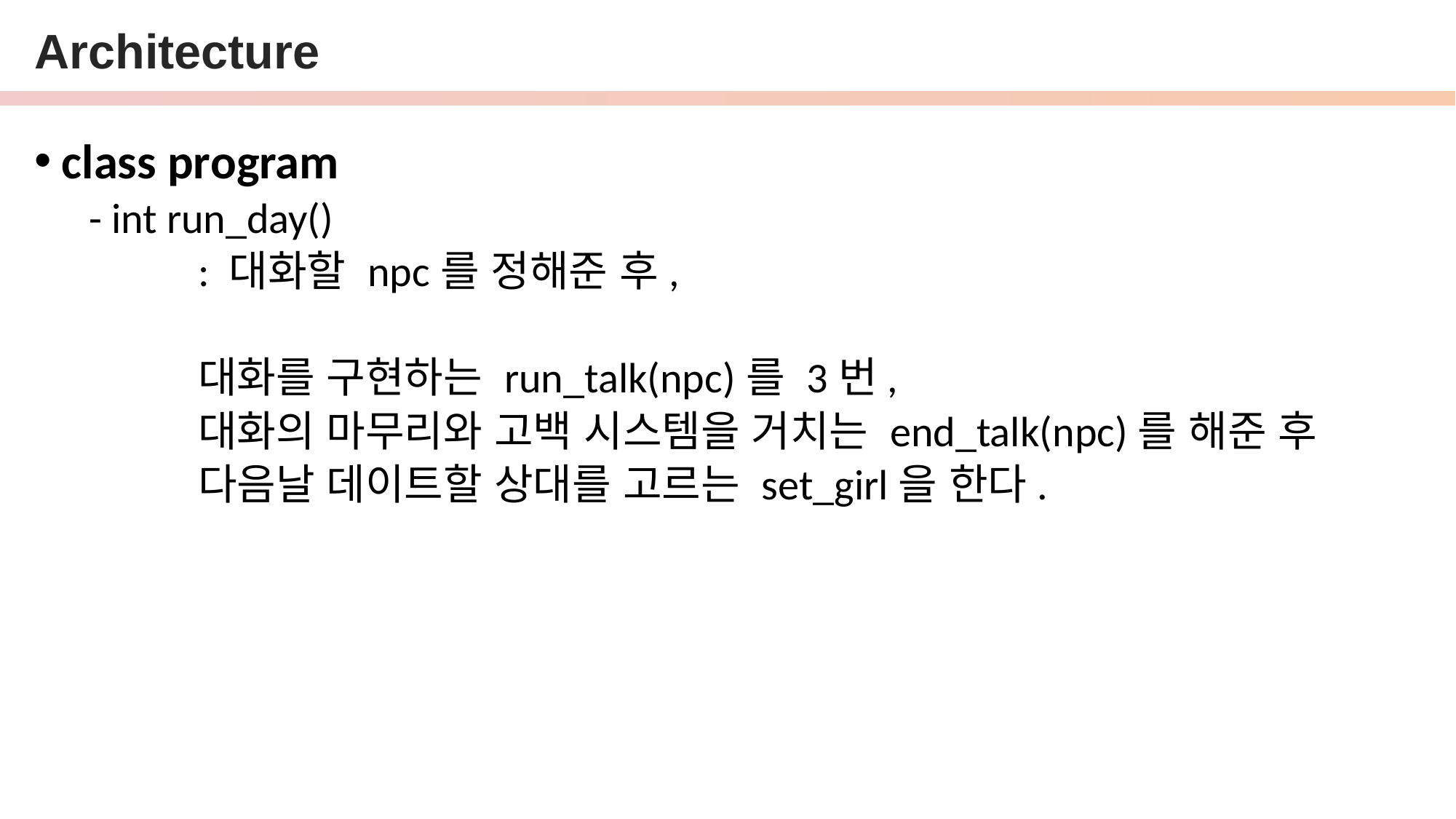

# Architecture
class program
- int run_day()
	: 대화할 npc를 정해준 후,

	대화를 구현하는 run_talk(npc)를 3번,
	대화의 마무리와 고백 시스템을 거치는 end_talk(npc)를 해준 후
	다음날 데이트할 상대를 고르는 set_girl을 한다.